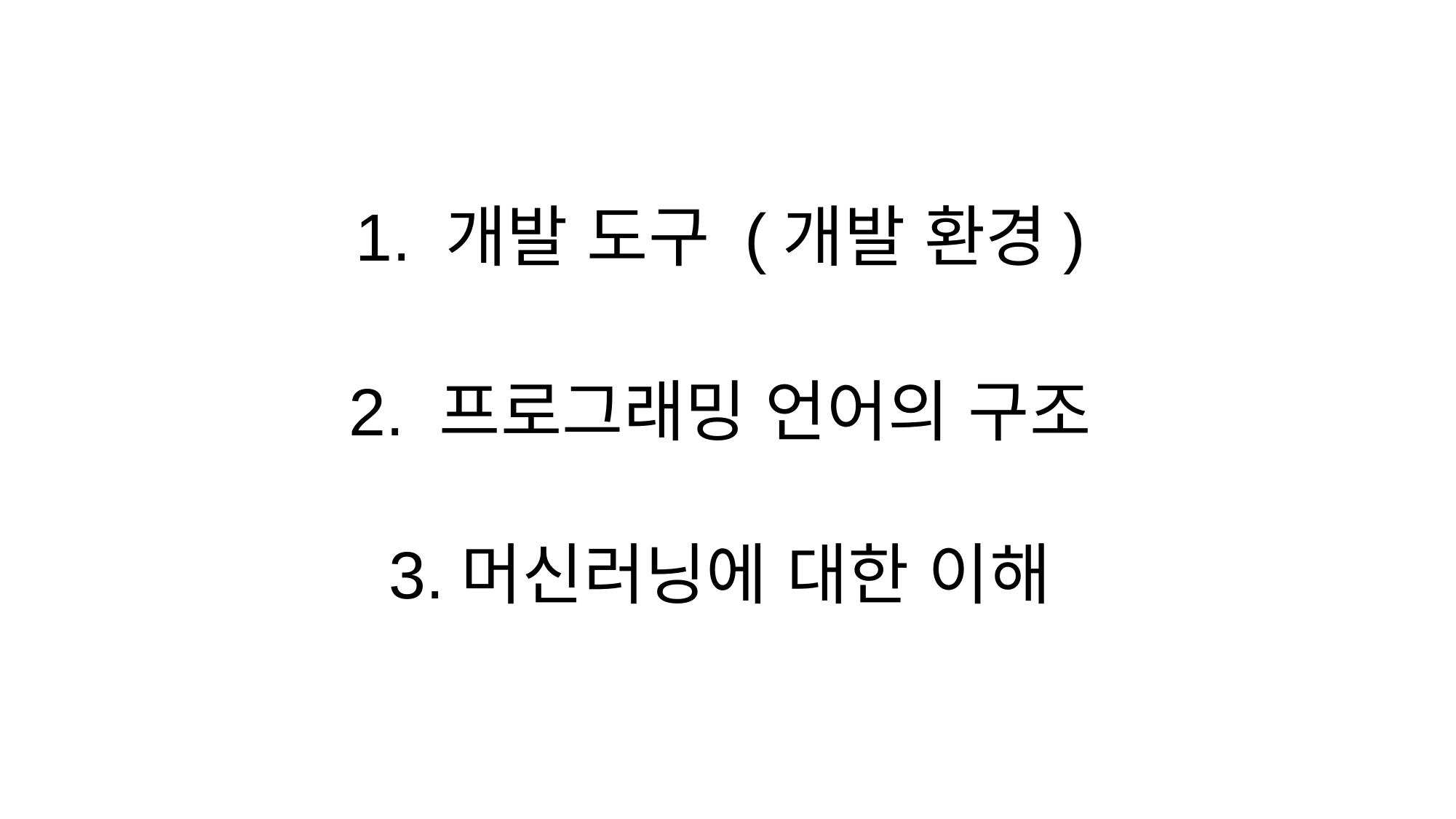

1. 개발 도구 (개발 환경)
2. 프로그래밍 언어의 구조
3.머신러닝에 대한 이해